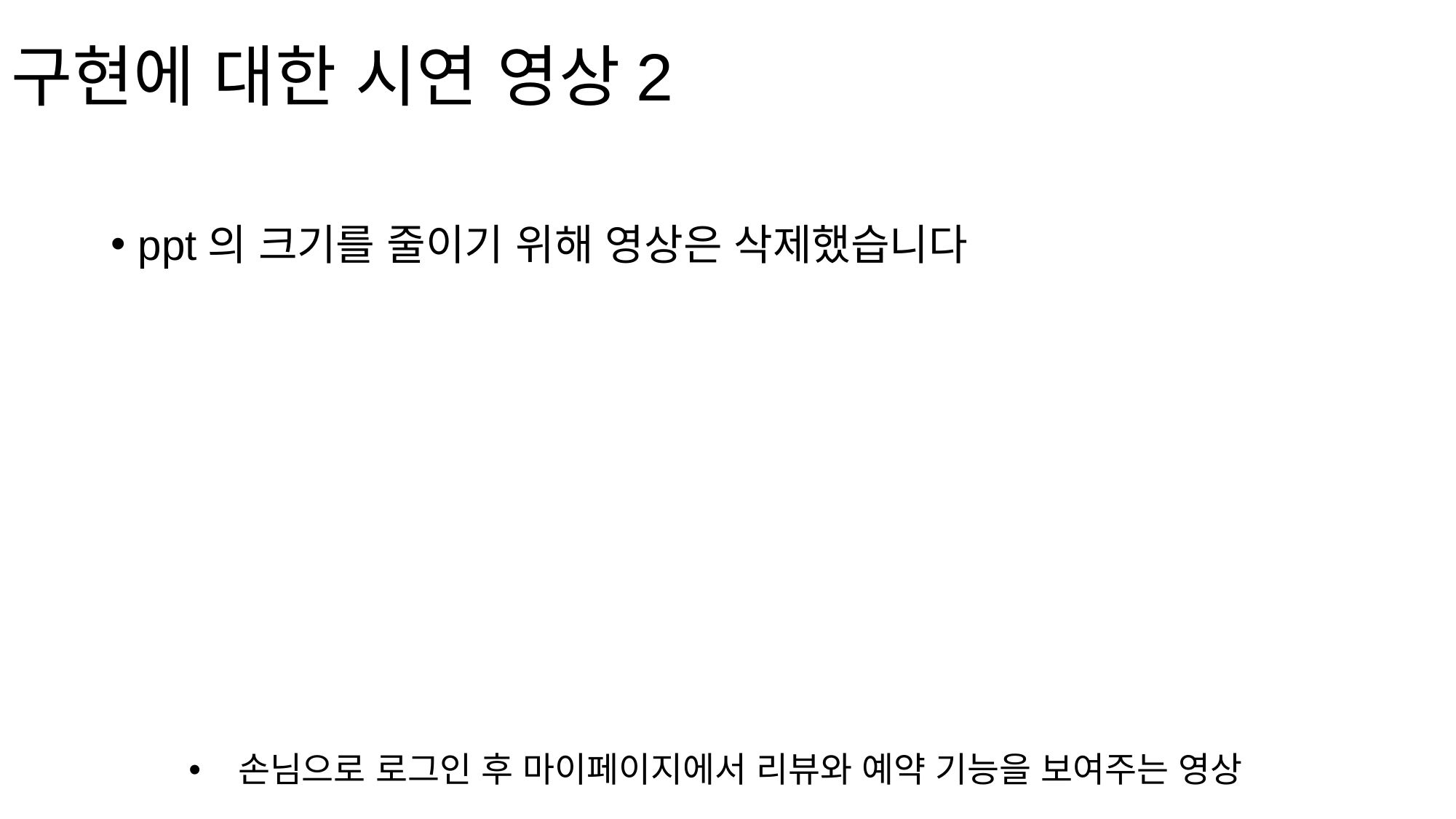

# 구현에 대한 시연 영상2
ppt의 크기를 줄이기 위해 영상은 삭제했습니다

손님으로 로그인 후 마이페이지에서 리뷰와 예약 기능을 보여주는 영상